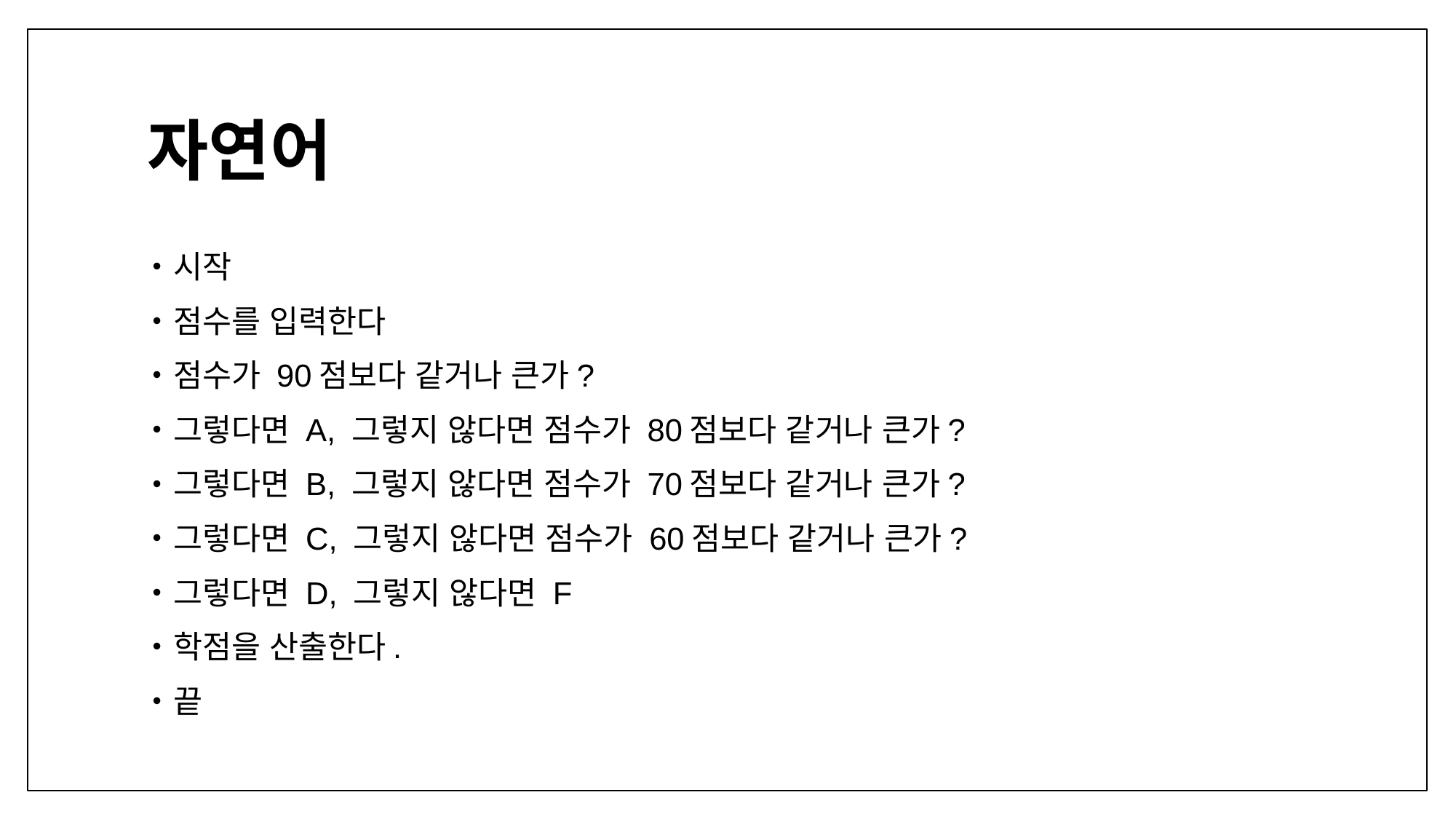

# 자연어
시작
점수를 입력한다
점수가 90점보다 같거나 큰가?
그렇다면 A, 그렇지 않다면 점수가 80점보다 같거나 큰가?
그렇다면 B, 그렇지 않다면 점수가 70점보다 같거나 큰가?
그렇다면 C, 그렇지 않다면 점수가 60점보다 같거나 큰가?
그렇다면 D, 그렇지 않다면 F
학점을 산출한다.
끝